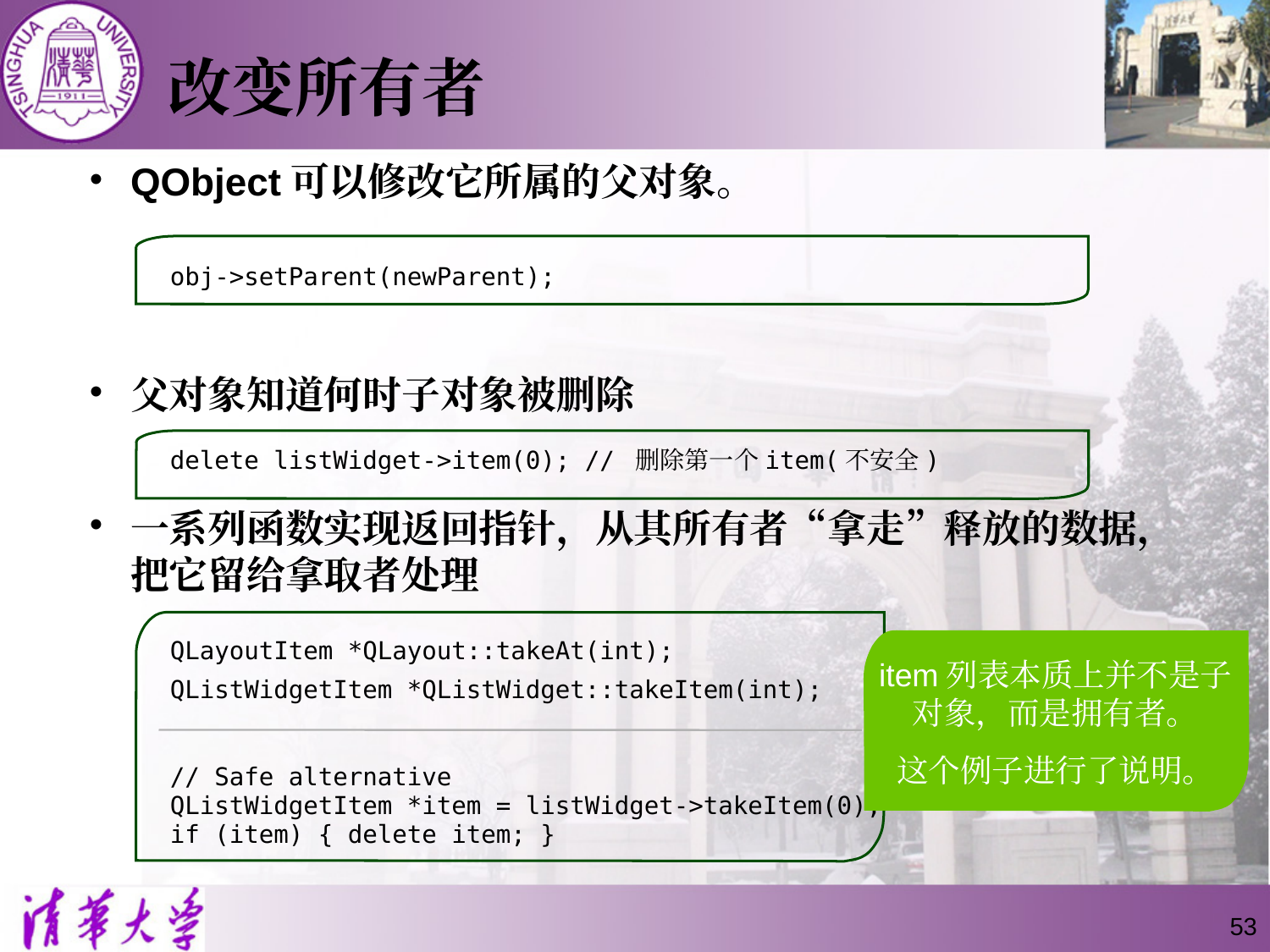

# 改变所有者
QObject可以修改它所属的父对象。

父对象知道何时子对象被删除

一系列函数实现返回指针，从其所有者“拿走”释放的数据，把它留给拿取者处理

obj->setParent(newParent);

delete listWidget->item(0); // 删除第一个item(不安全)

QLayoutItem *QLayout::takeAt(int);

QListWidgetItem *QListWidget::takeItem(int);

// Safe alternative
QListWidgetItem *item = listWidget->takeItem(0);
if (item) { delete item; }

item列表本质上并不是子对象，而是拥有者。

这个例子进行了说明。

53